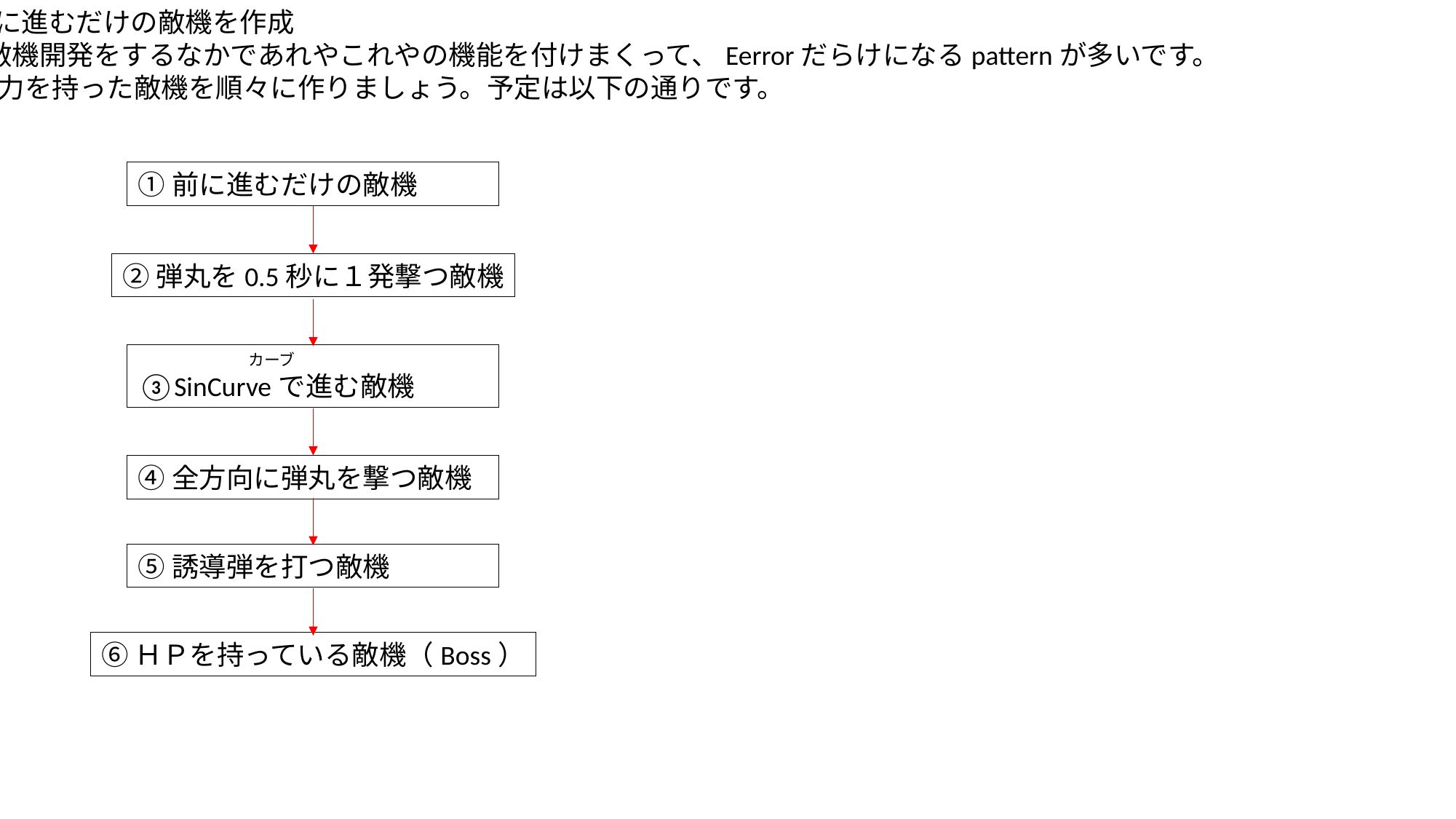

・前に進むだけの敵機を作成
　敵機開発をするなかであれやこれやの機能を付けまくって、Eerrorだらけになるpatternが多いです。
 能力を持った敵機を順々に作りましょう。予定は以下の通りです。
①前に進むだけの敵機
②弾丸を0.5秒に１発撃つ敵機
　　　　　　　カーブ
③SinCurveで進む敵機
④全方向に弾丸を撃つ敵機
⑤誘導弾を打つ敵機
⑥ＨＰを持っている敵機（Boss）